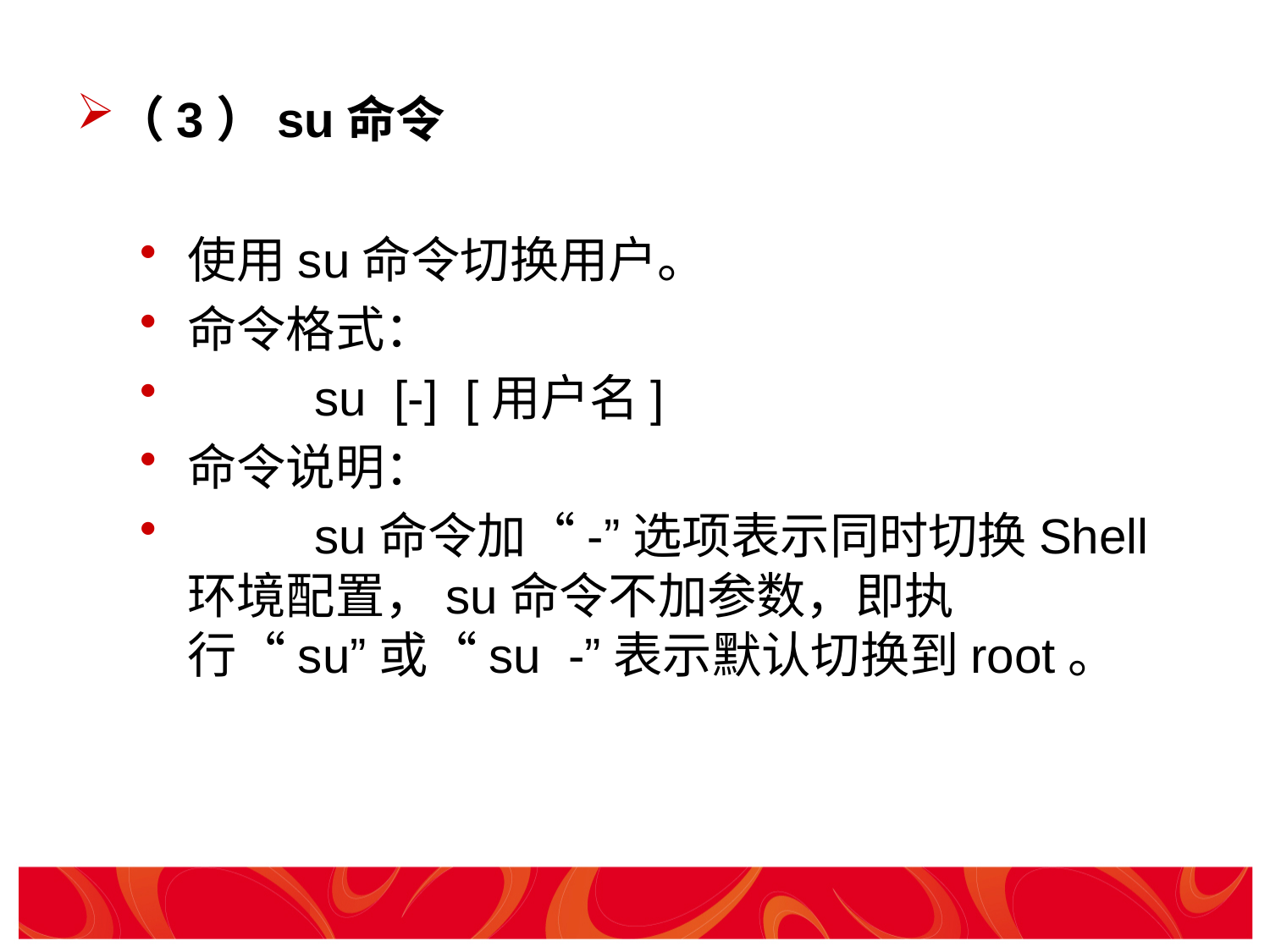

（3）su命令
使用su命令切换用户。
命令格式：
	su  [-]  [用户名]
命令说明：
	su命令加“-”选项表示同时切换Shell环境配置，su命令不加参数，即执行“su”或“su  -”表示默认切换到root。